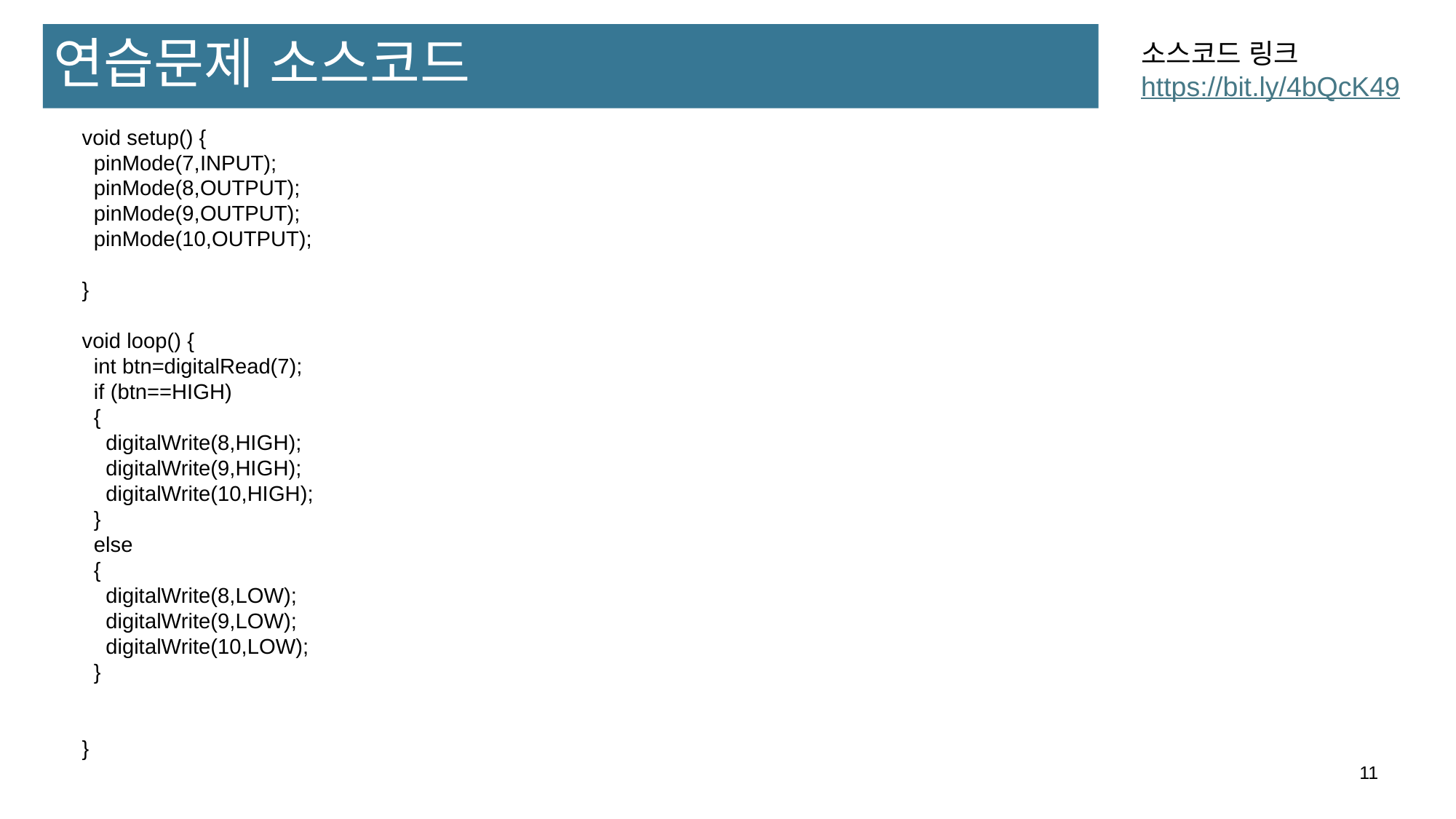

연습문제 소스코드
소스코드 링크
https://bit.ly/4bQcK49
void setup() {
  pinMode(7,INPUT);
  pinMode(8,OUTPUT);
  pinMode(9,OUTPUT);
  pinMode(10,OUTPUT);
}
void loop() {
  int btn=digitalRead(7);
  if (btn==HIGH)
  {
    digitalWrite(8,HIGH);
    digitalWrite(9,HIGH);
    digitalWrite(10,HIGH);
  }
  else
  {
    digitalWrite(8,LOW);
    digitalWrite(9,LOW);
    digitalWrite(10,LOW);
  }

}